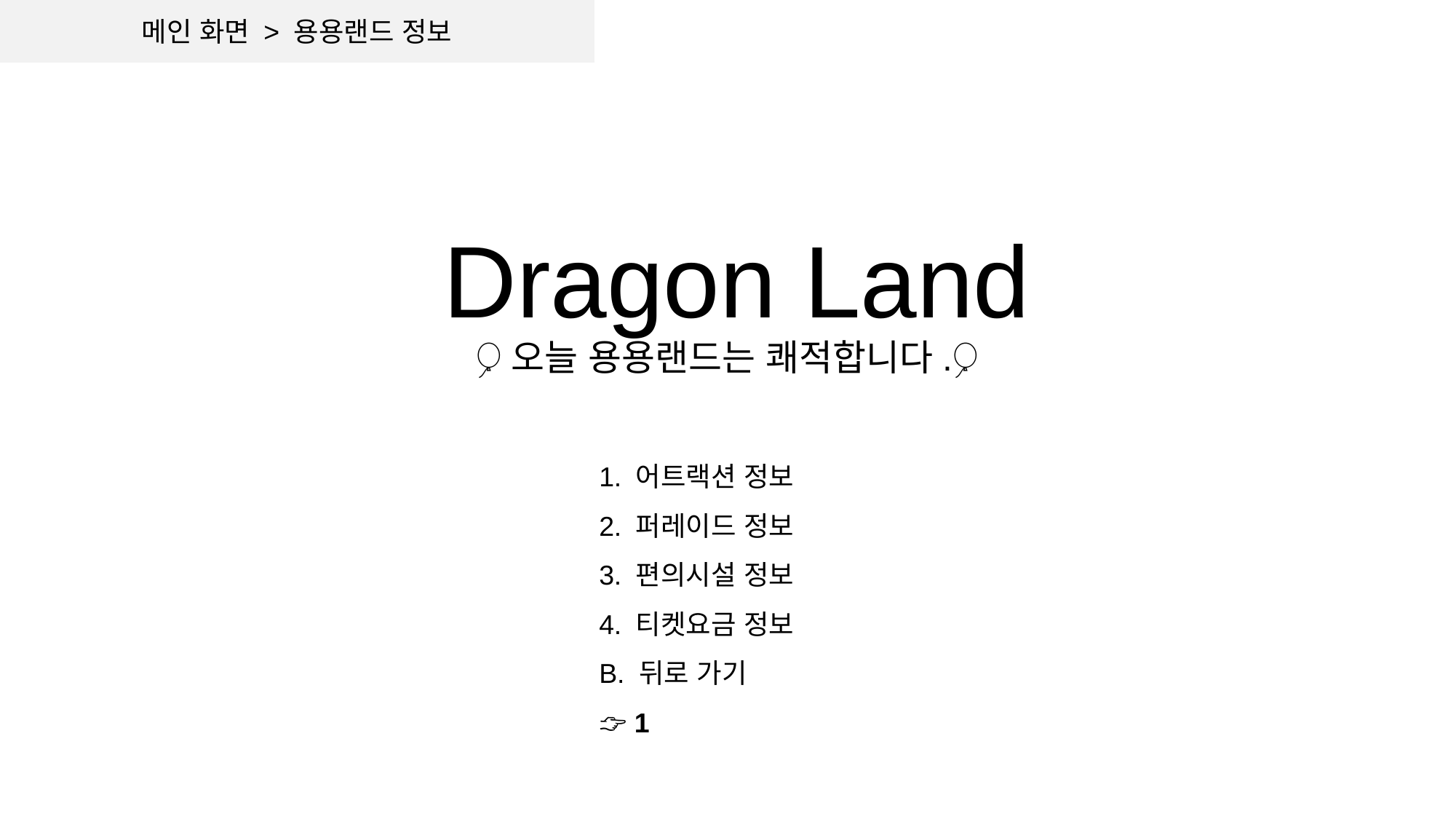

메인 화면 > 용용랜드 정보
 Dragon Land
🎈오늘 용용랜드는 쾌적합니다.🎈
1. 어트랙션 정보
2. 퍼레이드 정보
3. 편의시설 정보
4. 티켓요금 정보
B. 뒤로 가기
👉 1